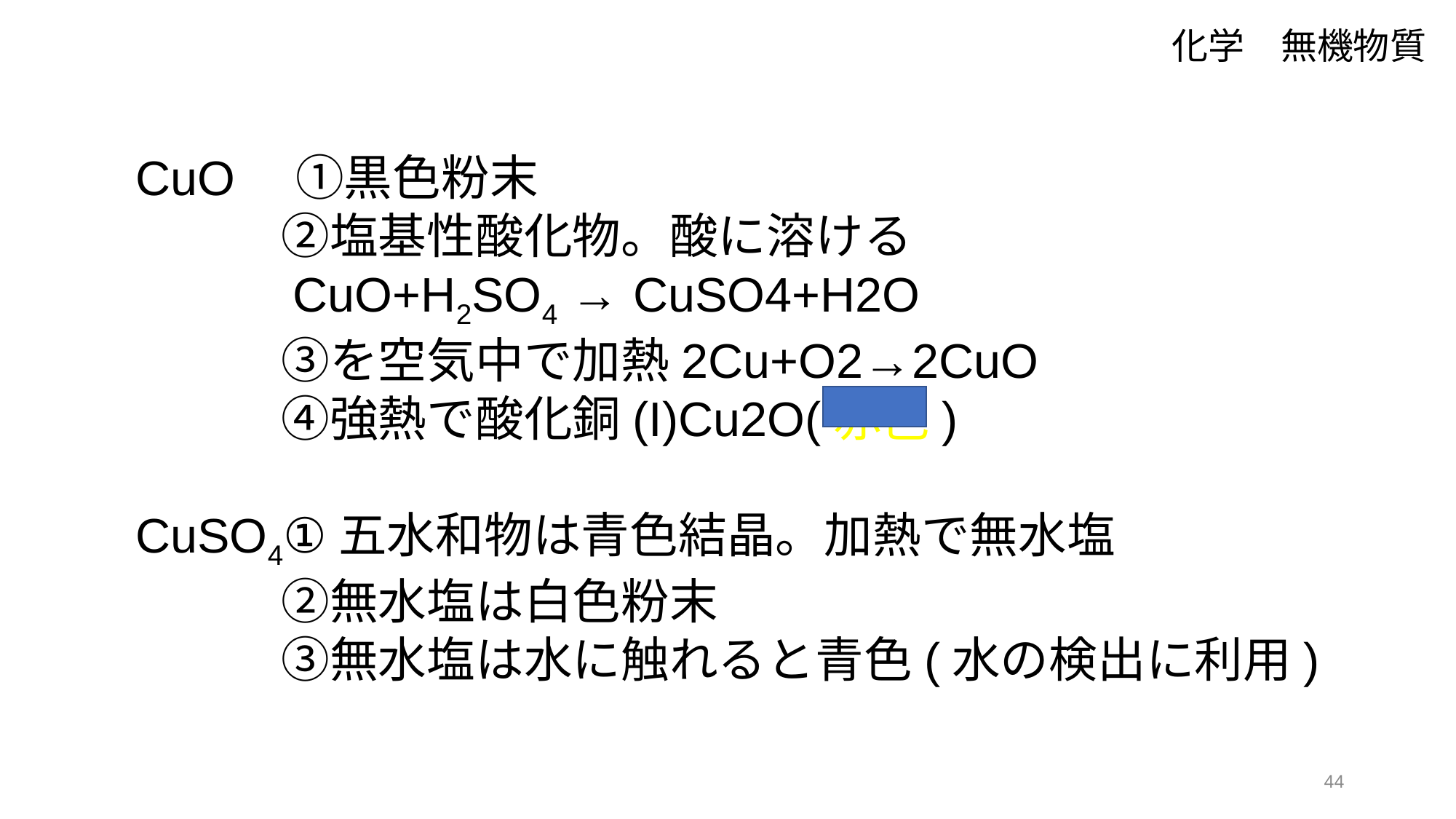

化学　無機物質
CuO　①黒色粉末
　　　②塩基性酸化物。酸に溶ける
　　　CuO+H2SO4 → CuSO4+H2O
　　　③を空気中で加熱2Cu+O2→2CuO
　　　➃強熱で酸化銅(I)Cu2O(赤色)

CuSO4①五水和物は青色結晶。加熱で無水塩
　　　②無水塩は白色粉末
　　　③無水塩は水に触れると青色(水の検出に利用)

44